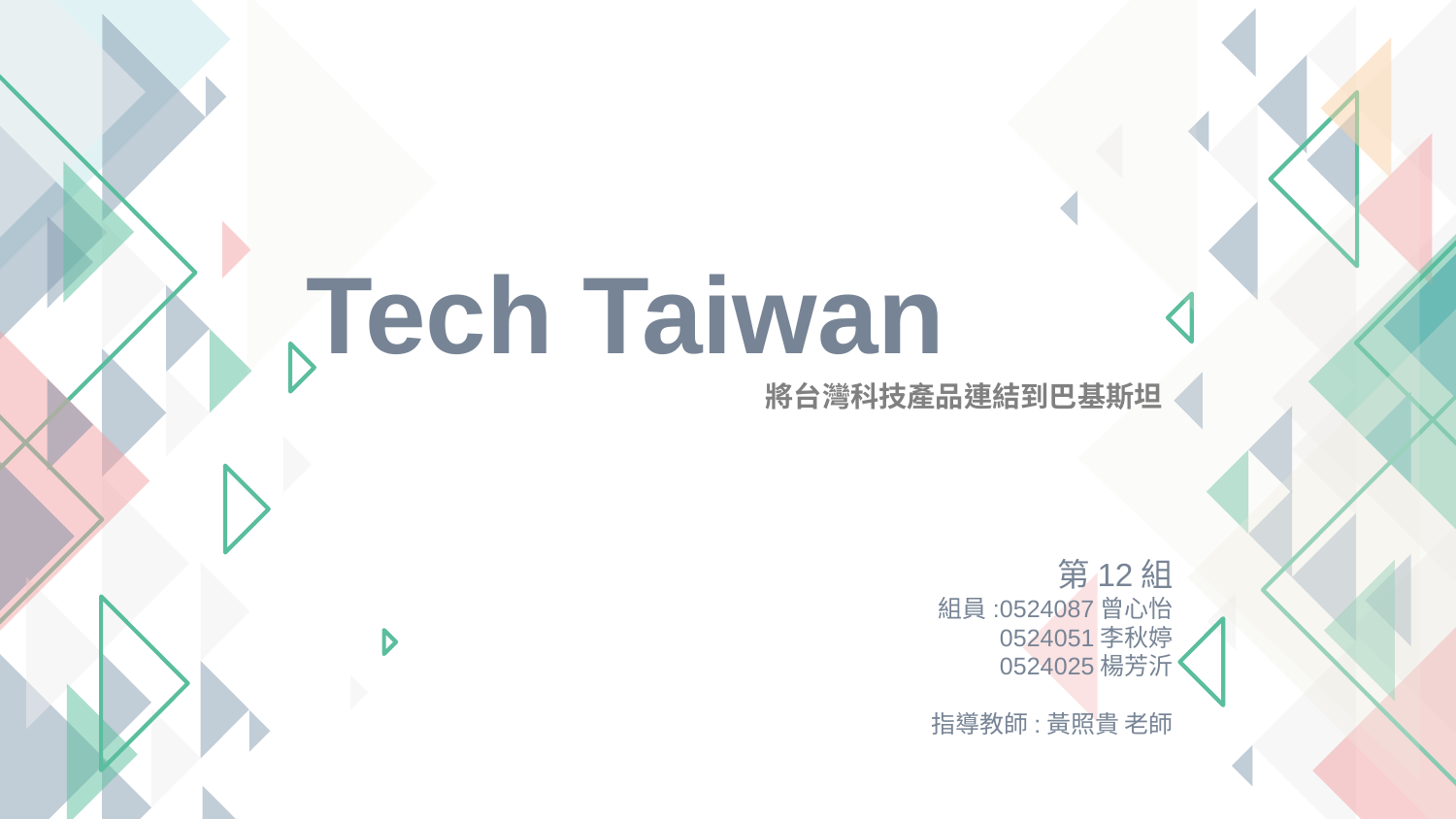

Tech Taiwan

將台灣科技產品連結到巴基斯坦

第12組
組員:0524087曾心怡
0524051李秋婷
0524025楊芳沂

指導教師:黃照貴 老師